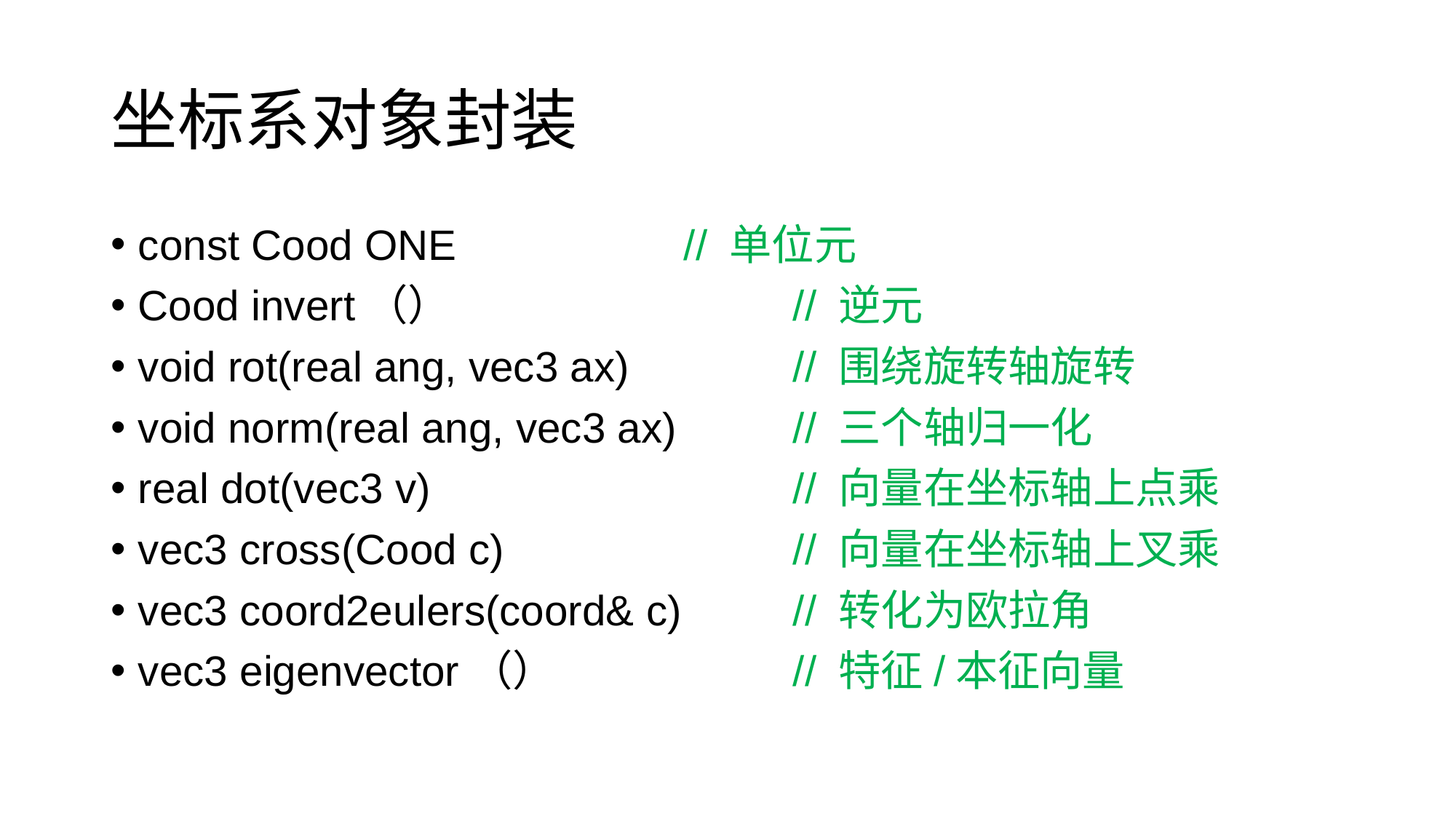

# 坐标系对象封装
const Cood ONE			// 单位元
Cood invert（）				// 逆元
void rot(real ang, vec3 ax)  		// 围绕旋转轴旋转
void norm(real ang, vec3 ax)  	// 三个轴归一化
real dot(vec3 v)				// 向量在坐标轴上点乘
vec3 cross(Cood c)			// 向量在坐标轴上叉乘
vec3 coord2eulers(coord& c) 	// 转化为欧拉角
vec3 eigenvector（）			// 特征/本征向量